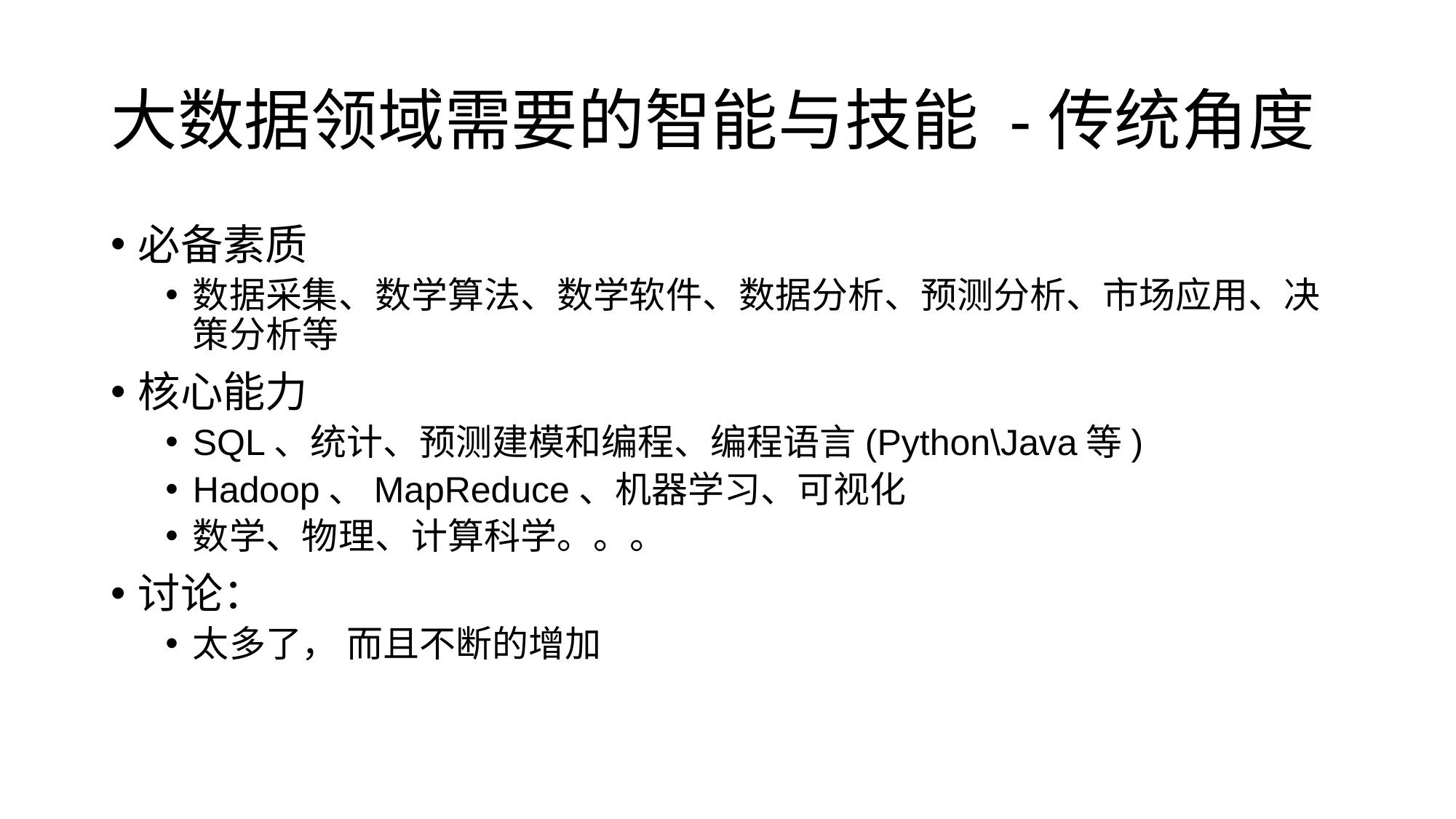

# 大数据领域需要的智能与技能 -传统角度
必备素质
数据采集、数学算法、数学软件、数据分析、预测分析、市场应用、决策分析等
核心能力
SQL、统计、预测建模和编程、编程语言(Python\Java等)
Hadoop、MapReduce、机器学习、可视化
数学、物理、计算科学。。。
讨论：
太多了， 而且不断的增加